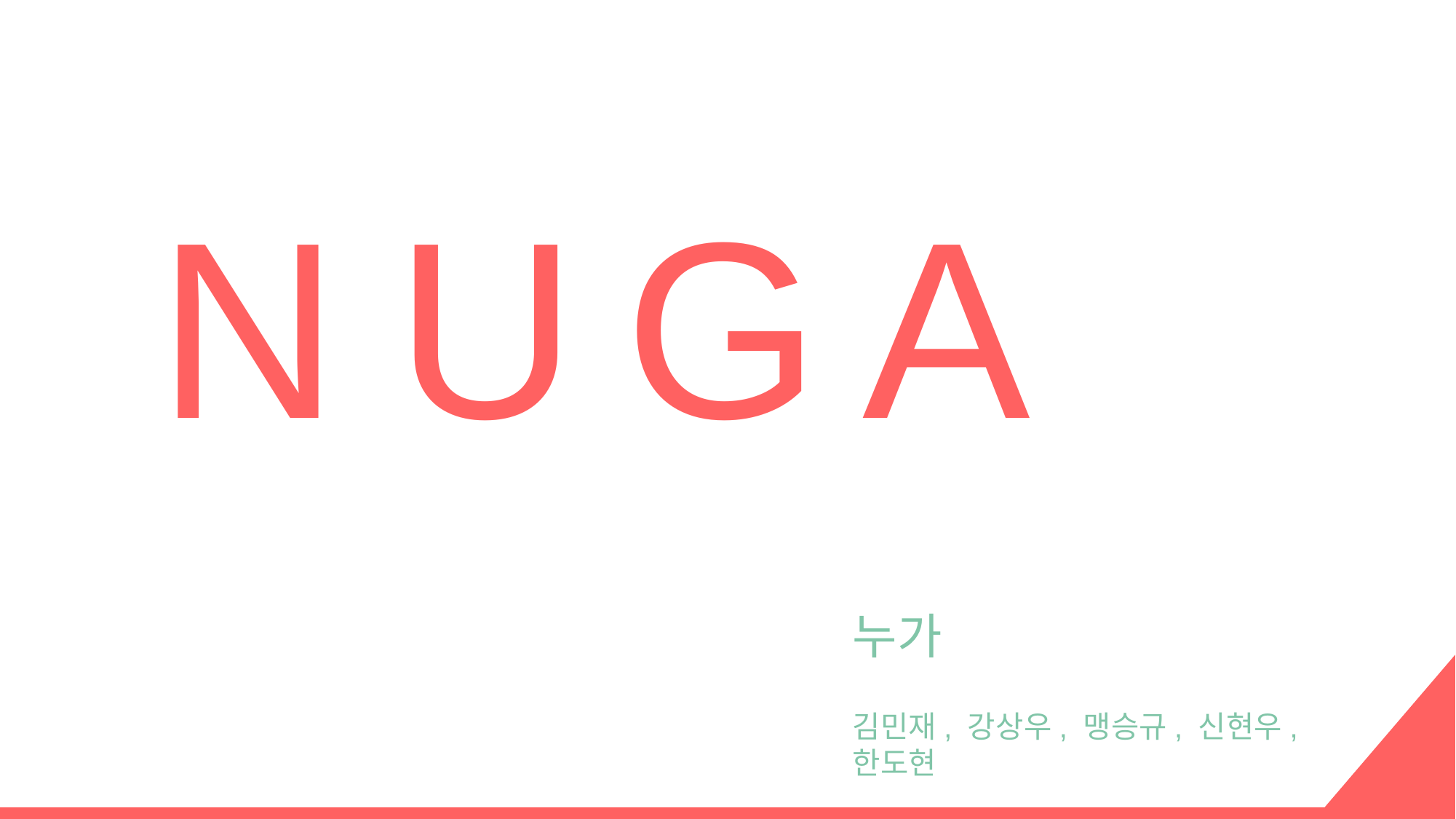

N
U
G
A
누가

김민재, 강상우, 맹승규, 신현우, 한도현